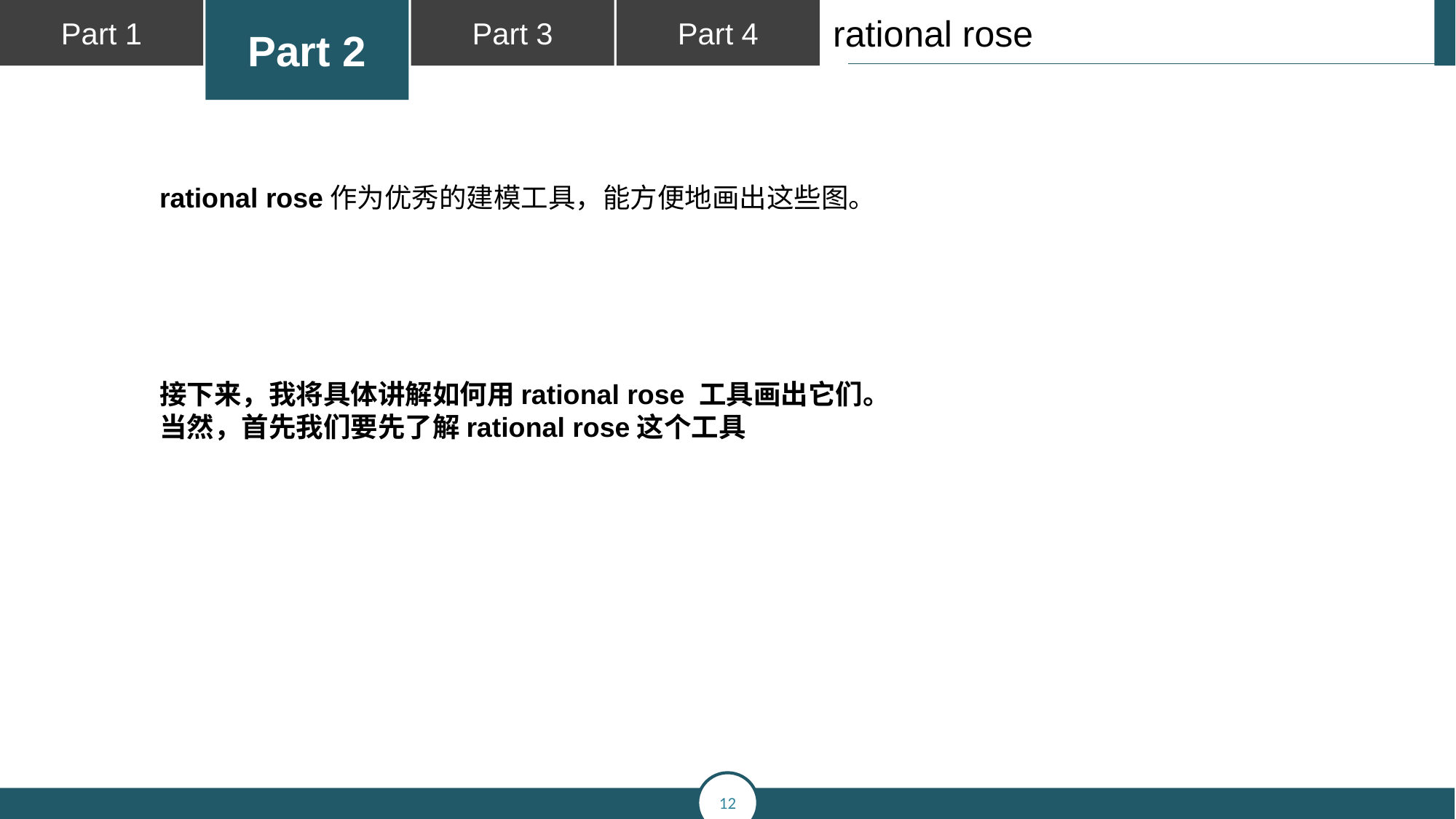

rational rose
rational rose作为优秀的建模工具，能方便地画出这些图。

接下来，我将具体讲解如何用rational rose 工具画出它们。
当然，首先我们要先了解rational rose这个工具